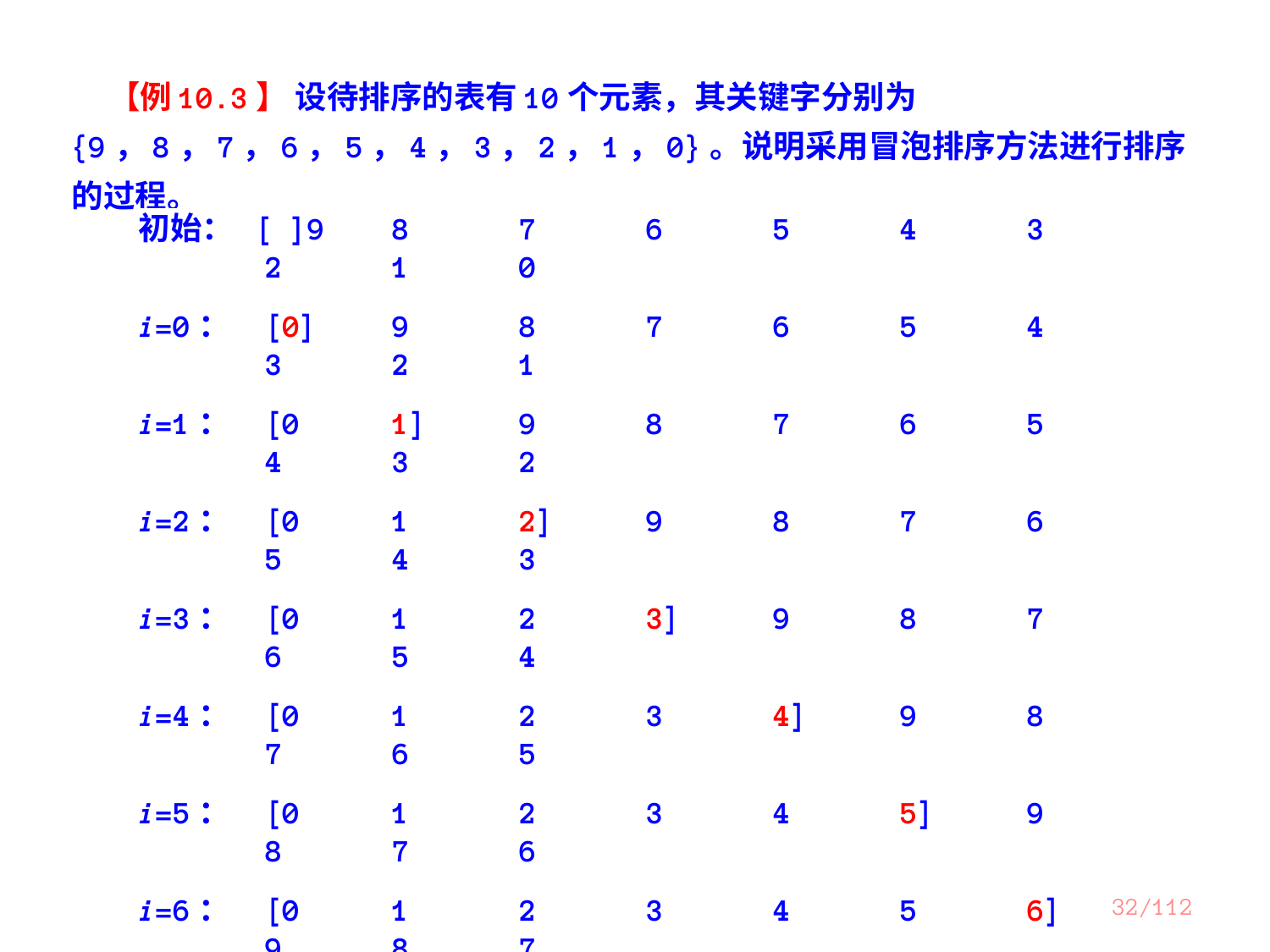

【例10.3】 设待排序的表有10个元素，其关键字分别为{9，8，7，6，5，4，3，2，1，0}。说明采用冒泡排序方法进行排序的过程。
初始：  [ ]9	8	7	6	5	4	3	2	1	0
i=0：	[0]	9	8	7	6	5	4	3	2	1
i=1：	[0	1]	9	8	7	6	5	4	3	2
i=2：	[0	1	2]	9	8	7	6	5	4	3
i=3：	[0	1	2	3]	9	8	7	6	5	4
i=4：	[0	1	2	3	4]	9 	8	7	6	5
i=5：	[0	1	2	3	4	5]	9	8	7	6
i=6：	[0	1	2	3	4	5	6]	9	8	7
i=7：	[0	1	2	3	4	5	6	7]	9	8
i=8：	[0	1	2	3	4	5	6	7	8]	9
32/112